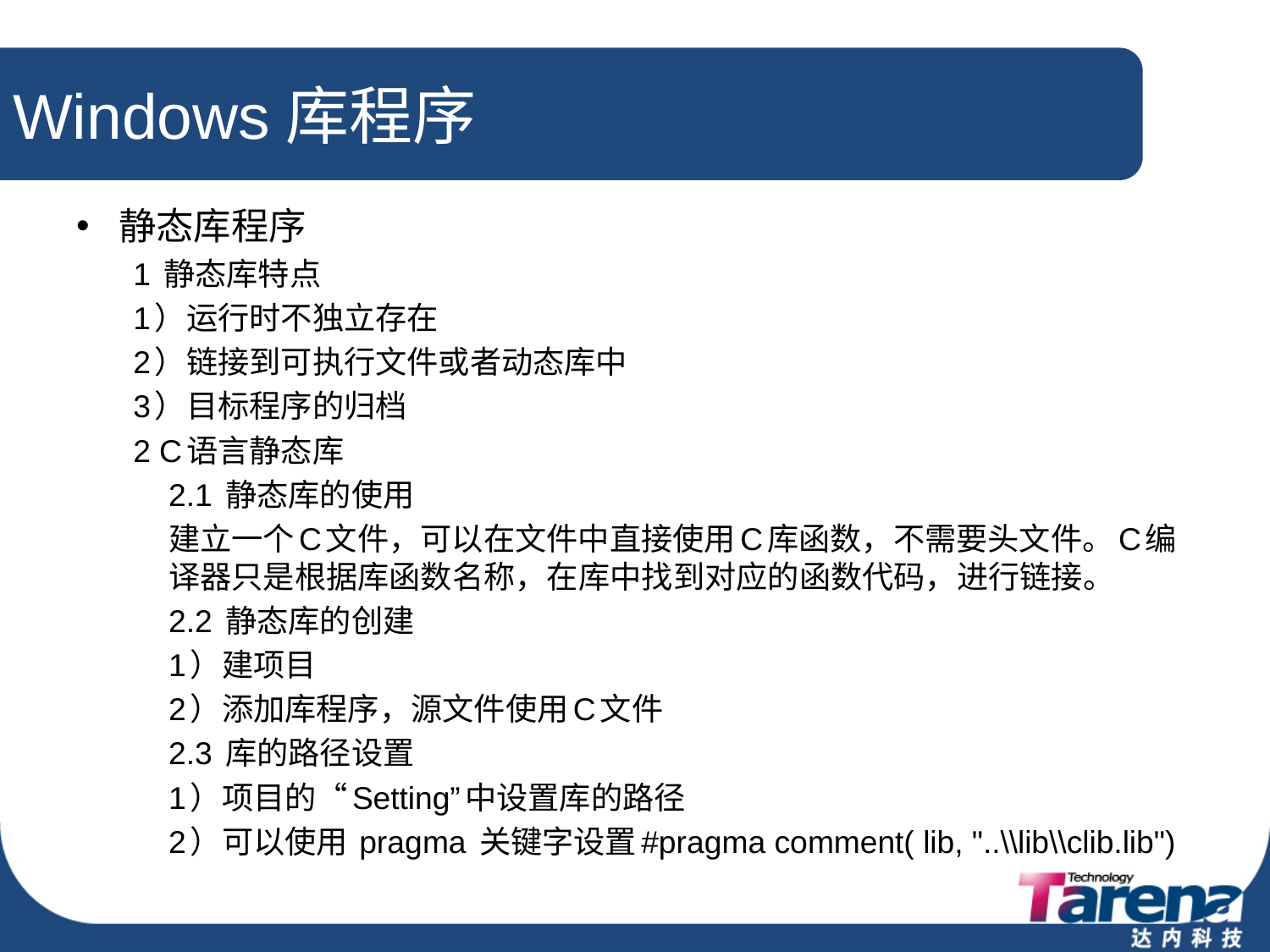

# Windows库程序
静态库程序
1 静态库特点
1）运行时不独立存在
2）链接到可执行文件或者动态库中
3）目标程序的归档
2 C语言静态库
	2.1 静态库的使用
	建立一个C文件，可以在文件中直接使用C库函数，不需要头文件。C编译器只是根据库函数名称，在库中找到对应的函数代码，进行链接。
	2.2 静态库的创建
	1）建项目
	2）添加库程序，源文件使用C文件
	2.3 库的路径设置
	1）项目的“Setting”中设置库的路径
	2）可以使用 pragma 关键字设置#pragma comment( lib, "..\\lib\\clib.lib")